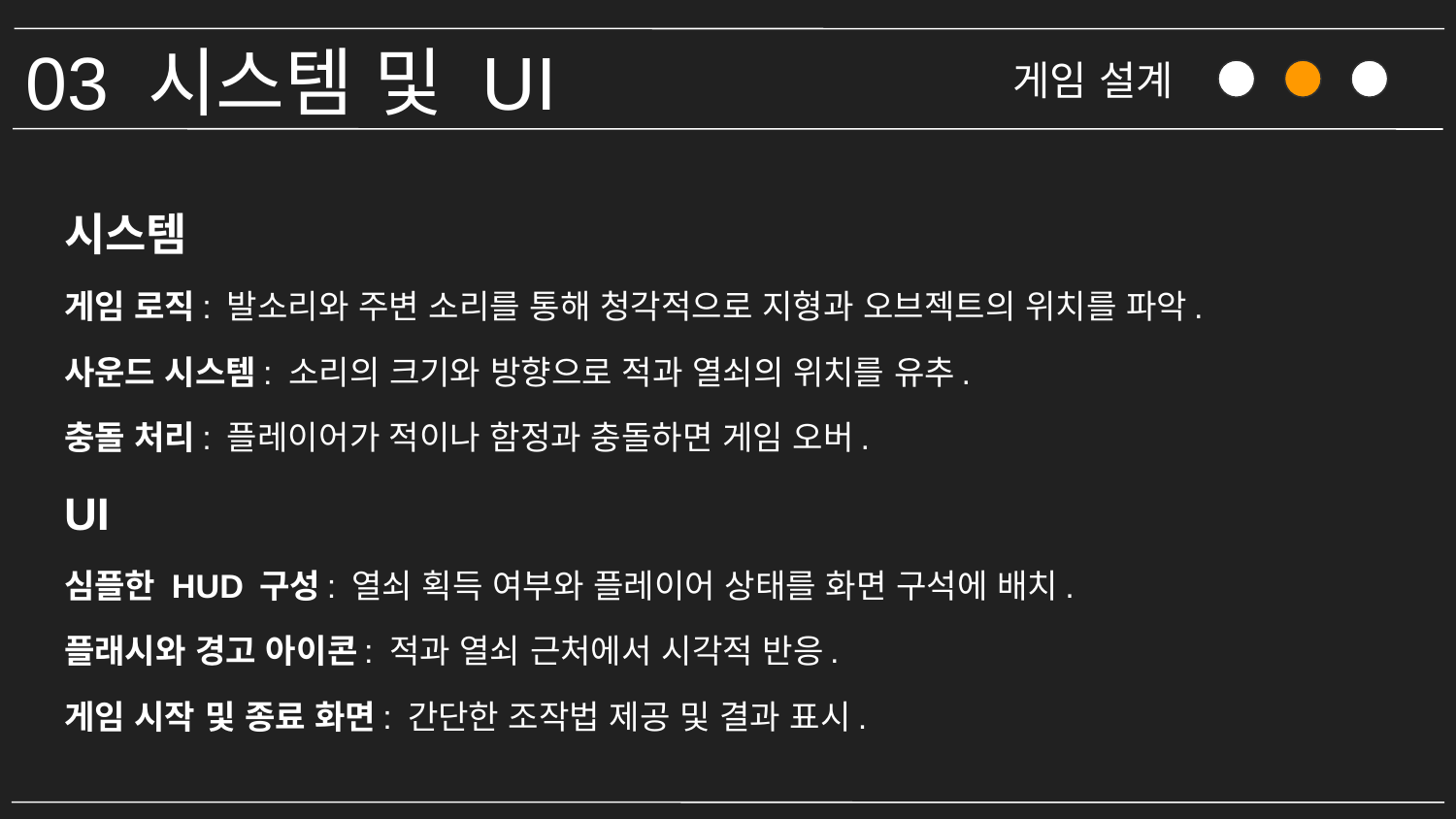

# 03 시스템 및 UI
게임 설계

시스템
게임 로직: 발소리와 주변 소리를 통해 청각적으로 지형과 오브젝트의 위치를 파악.
사운드 시스템: 소리의 크기와 방향으로 적과 열쇠의 위치를 유추.
충돌 처리: 플레이어가 적이나 함정과 충돌하면 게임 오버.
UI
심플한 HUD 구성: 열쇠 획득 여부와 플레이어 상태를 화면 구석에 배치.
플래시와 경고 아이콘: 적과 열쇠 근처에서 시각적 반응.
게임 시작 및 종료 화면: 간단한 조작법 제공 및 결과 표시.